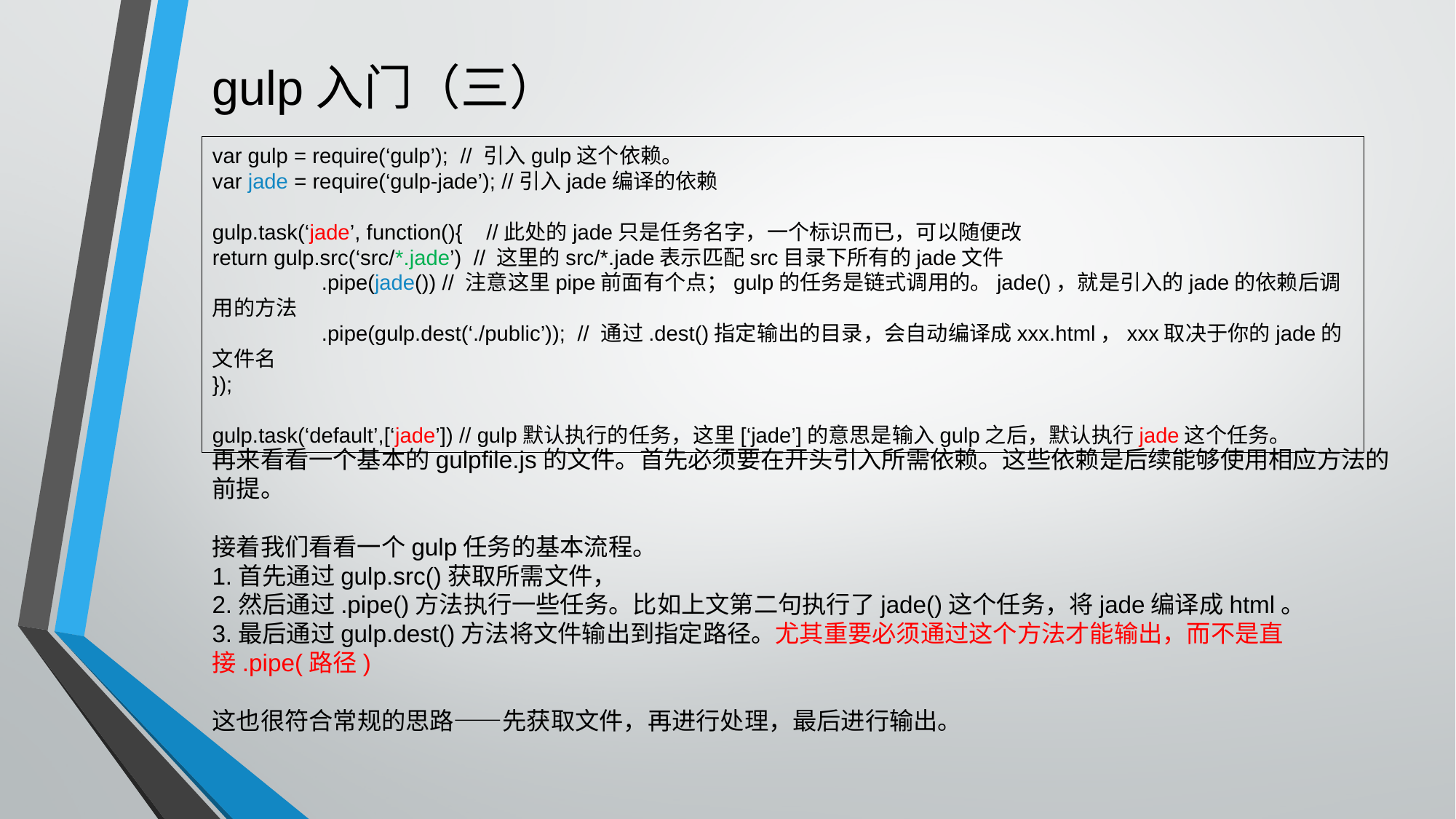

gulp入门（三）

var gulp = require(‘gulp’);  // 引入gulp这个依赖。
var jade = require(‘gulp-jade’); //引入jade编译的依赖

gulp.task(‘jade’, function(){    //此处的jade只是任务名字，一个标识而已，可以随便改
return gulp.src(‘src/*.jade’)  // 这里的src/*.jade表示匹配src目录下所有的jade文件
	.pipe(jade()) // 注意这里pipe前面有个点；gulp的任务是链式调用的。jade()，就是引入的jade的依赖后调用的方法
	.pipe(gulp.dest(‘./public’));  // 通过.dest()指定输出的目录，会自动编译成xxx.html，xxx取决于你的jade的文件名
});

gulp.task(‘default’,[‘jade’]) // gulp默认执行的任务，这里[‘jade’]的意思是输入gulp之后，默认执行jade这个任务。
再来看看一个基本的gulpfile.js的文件。首先必须要在开头引入所需依赖。这些依赖是后续能够使用相应方法的前提。

接着我们看看一个gulp任务的基本流程。
1.首先通过gulp.src()获取所需文件，
2.然后通过.pipe()方法执行一些任务。比如上文第二句执行了jade()这个任务，将jade编译成html。
3.最后通过gulp.dest()方法将文件输出到指定路径。尤其重要必须通过这个方法才能输出，而不是直接.pipe(路径)

这也很符合常规的思路——先获取文件，再进行处理，最后进行输出。